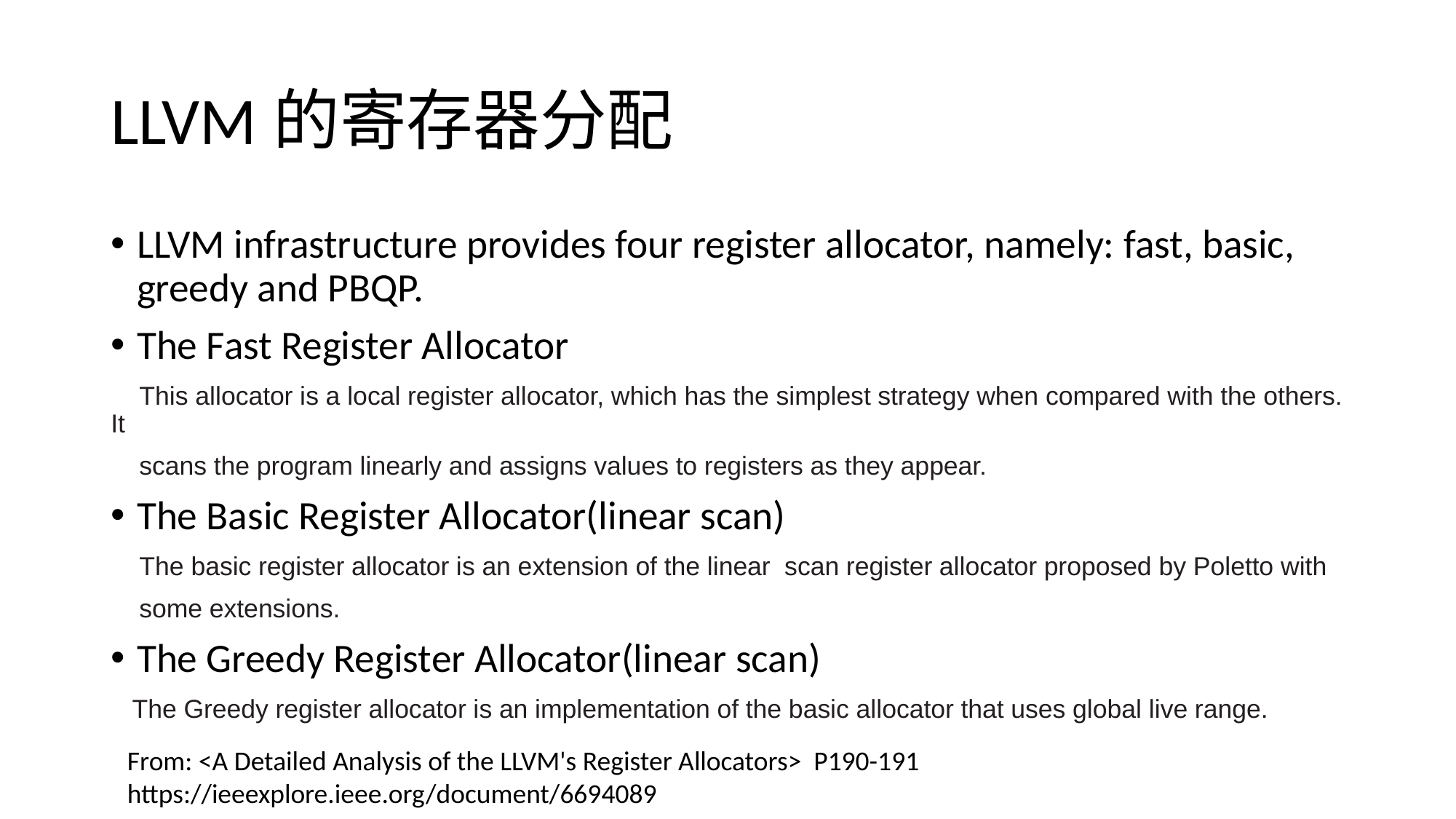

# LLVM的寄存器分配
LLVM infrastructure provides four register allocator, namely: fast, basic, greedy and PBQP.
The Fast Register Allocator
    This allocator is a local register allocator, which has the simplest strategy when compared with the others. It
    scans the program linearly and assigns values to registers as they appear.
The Basic Register Allocator(linear scan)
    The basic register allocator is an extension of the linear  scan register allocator proposed by Poletto with
    some extensions.
The Greedy Register Allocator(linear scan)
   The Greedy register allocator is an implementation of the basic allocator that uses global live range.
From: <A Detailed Analysis of the LLVM's Register Allocators>  P190-191
https://ieeexplore.ieee.org/document/6694089